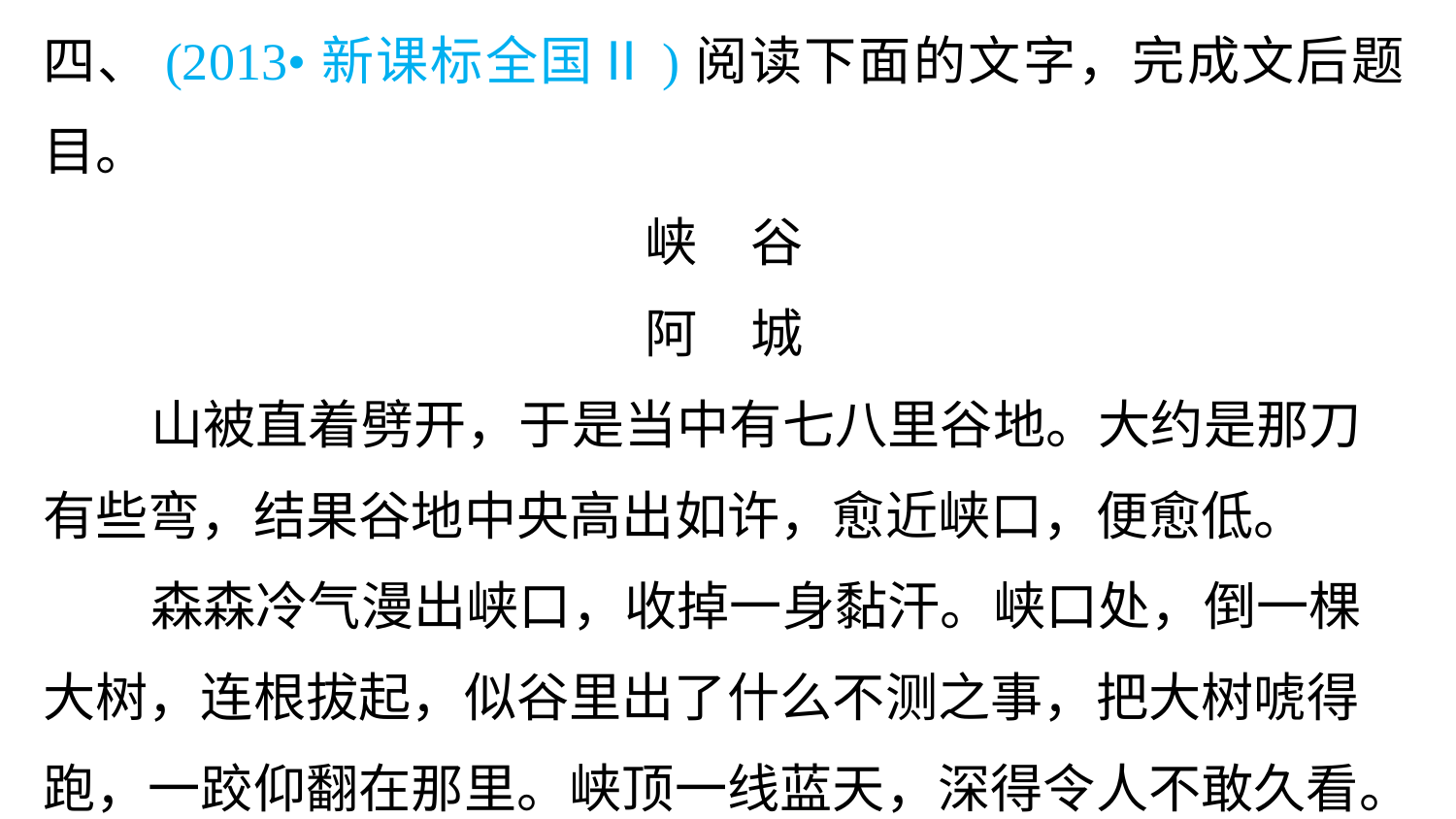

四、(2013•新课标全国Ⅱ)阅读下面的文字，完成文后题目。
峡　谷
阿　城
        山被直着劈开，于是当中有七八里谷地。大约是那刀有些弯，结果谷地中央高出如许，愈近峡口，便愈低。
        森森冷气漫出峡口，收掉一身黏汗。峡口处，倒一棵大树，连根拔起，似谷里出了什么不测之事，把大树唬得跑，一跤仰翻在那里。峡顶一线蓝天，深得令人不敢久看。一只鹰在空中移来移去。